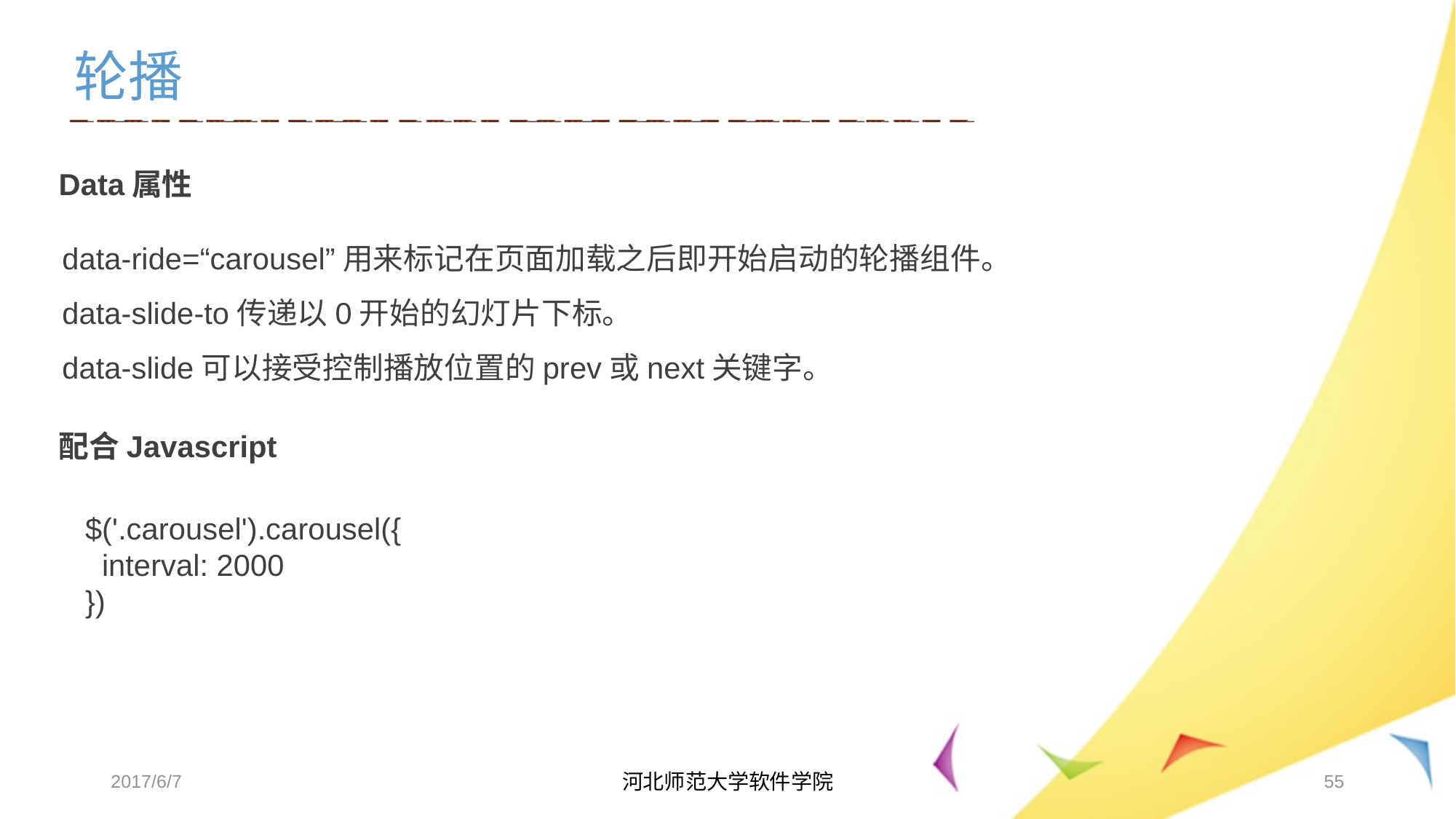

轮播
Data属性
data-ride=“carousel”用来标记在页面加载之后即开始启动的轮播组件。
data-slide-to传递以0开始的幻灯片下标。
data-slide可以接受控制播放位置的prev或next关键字。
配合Javascript
$('.carousel').carousel({
  interval: 2000
})
2017/6/7
河北师范大学软件学院
55